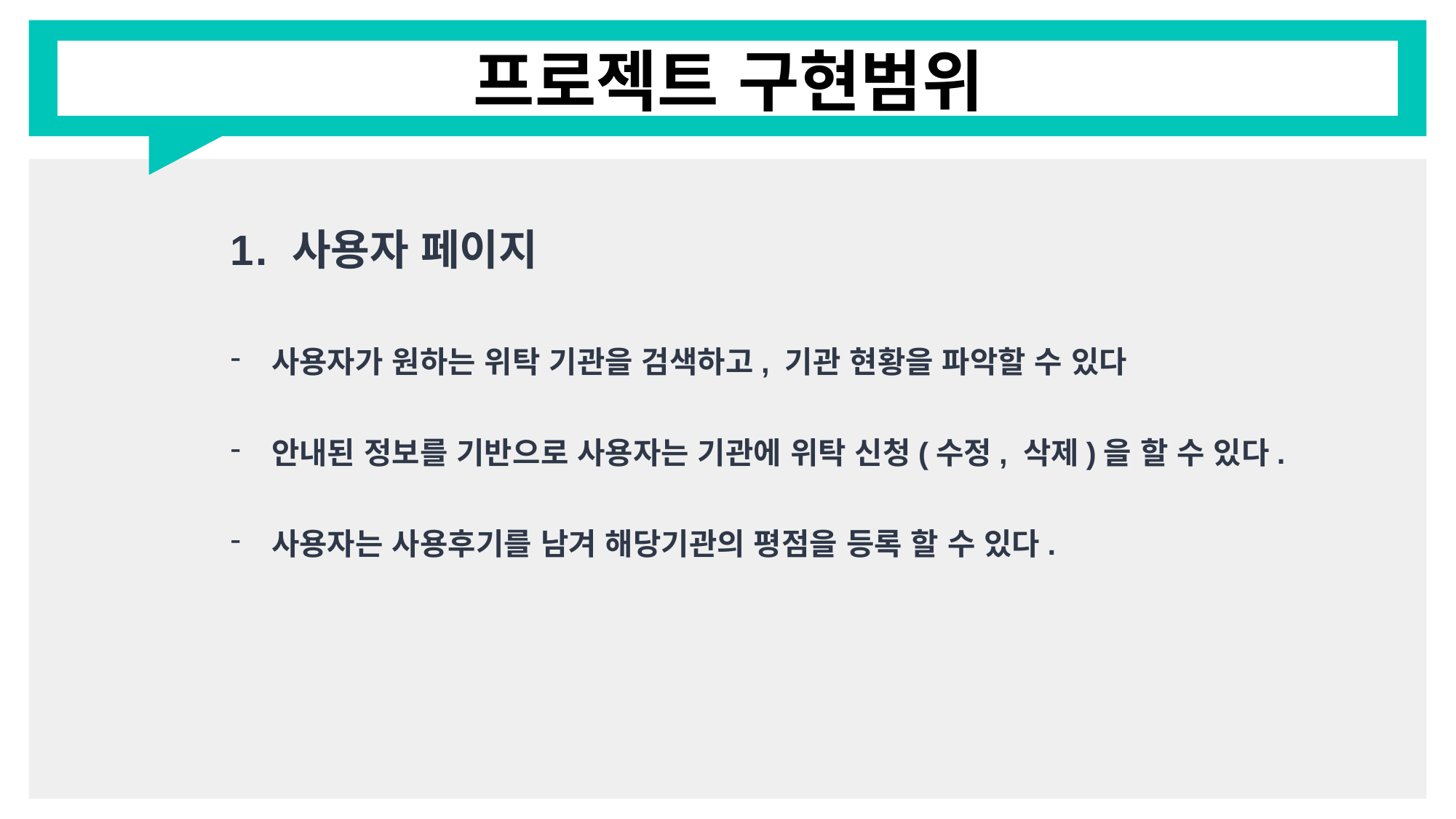

# 프로젝트 구현범위
사용자 페이지

사용자가 원하는 위탁 기관을 검색하고, 기관 현황을 파악할 수 있다

안내된 정보를 기반으로 사용자는 기관에 위탁 신청(수정, 삭제)을 할 수 있다.

사용자는 사용후기를 남겨 해당기관의 평점을 등록 할 수 있다.